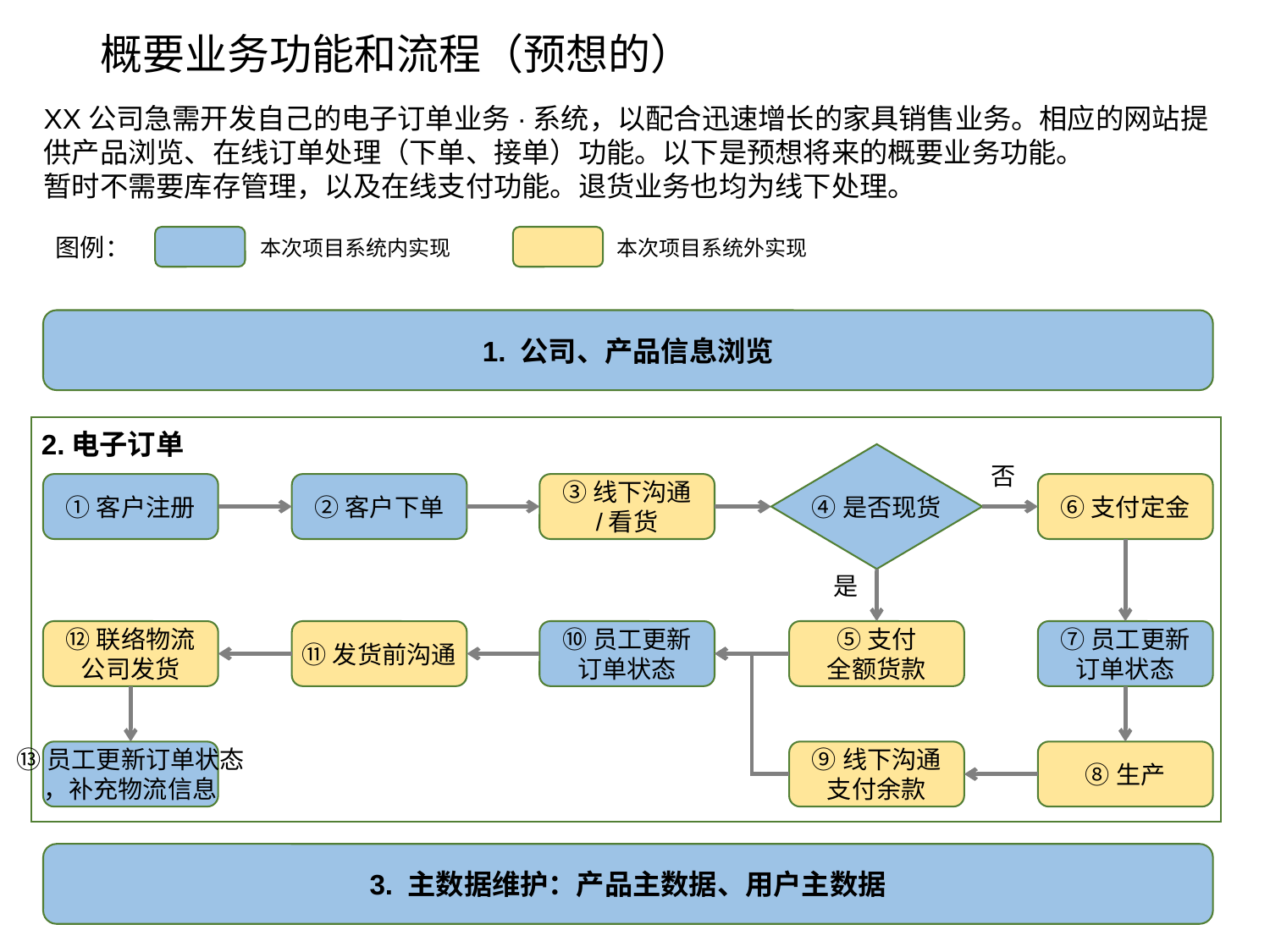

# 概要业务功能和流程（预想的）
XX公司急需开发自己的电子订单业务·系统，以配合迅速增长的家具销售业务。相应的网站提供产品浏览、在线订单处理（下单、接单）功能。以下是预想将来的概要业务功能。
暂时不需要库存管理，以及在线支付功能。退货业务也均为线下处理。
图例：

本次项目系统内实现

本次项目系统外实现
1. 公司、产品信息浏览
2.电子订单
④是否现货
否
①客户注册
②客户下单
③线下沟通
/看货
⑥支付定金
是
⑫联络物流
公司发货
⑪发货前沟通
⑩员工更新
订单状态
⑤支付
全额货款
⑦员工更新
订单状态
⑬员工更新订单状态
，补充物流信息
⑨线下沟通
支付余款
⑧生产
3. 主数据维护：产品主数据、用户主数据